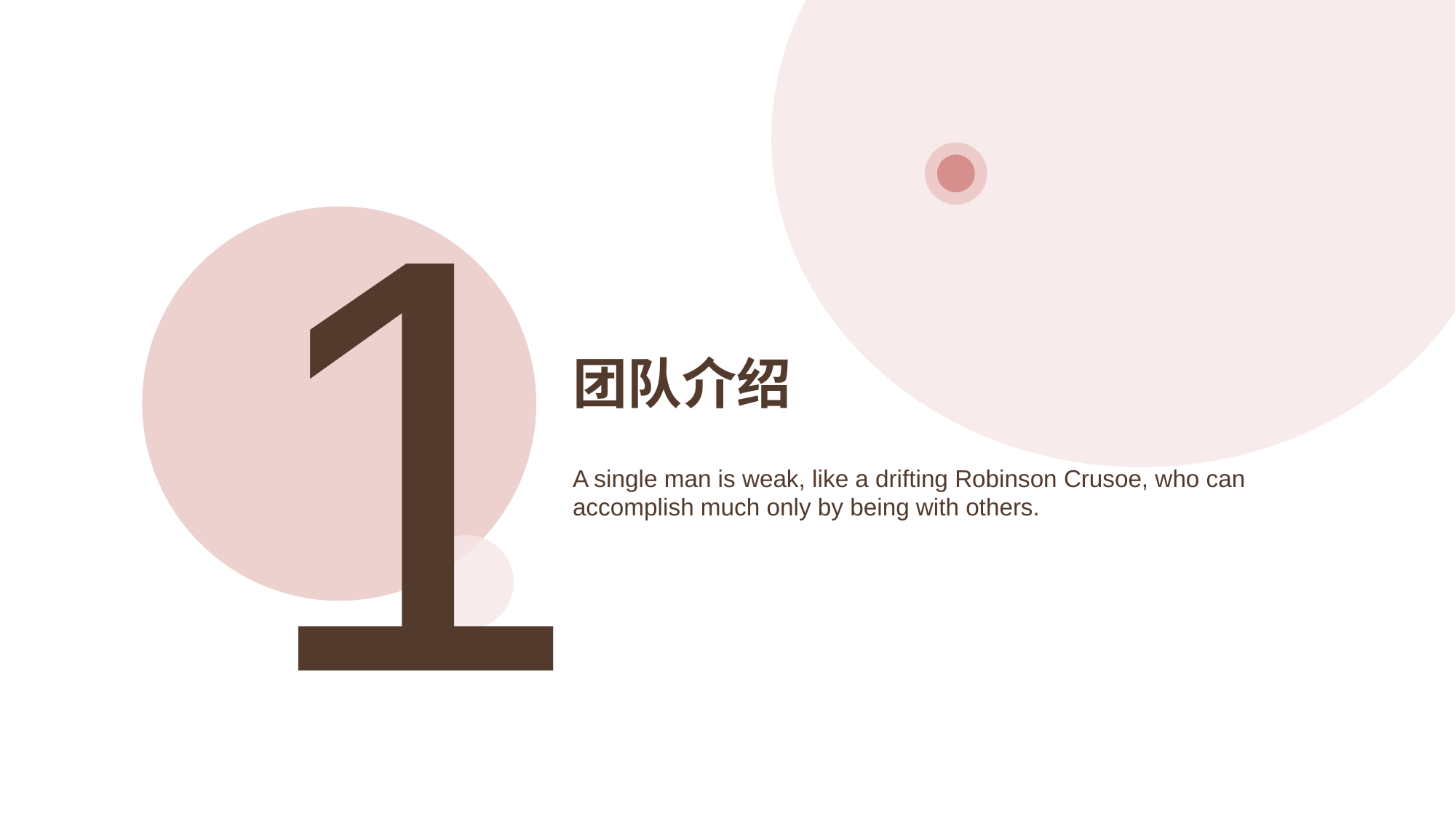

1
团队介绍
A single man is weak, like a drifting Robinson Crusoe, who can accomplish much only by being with others.